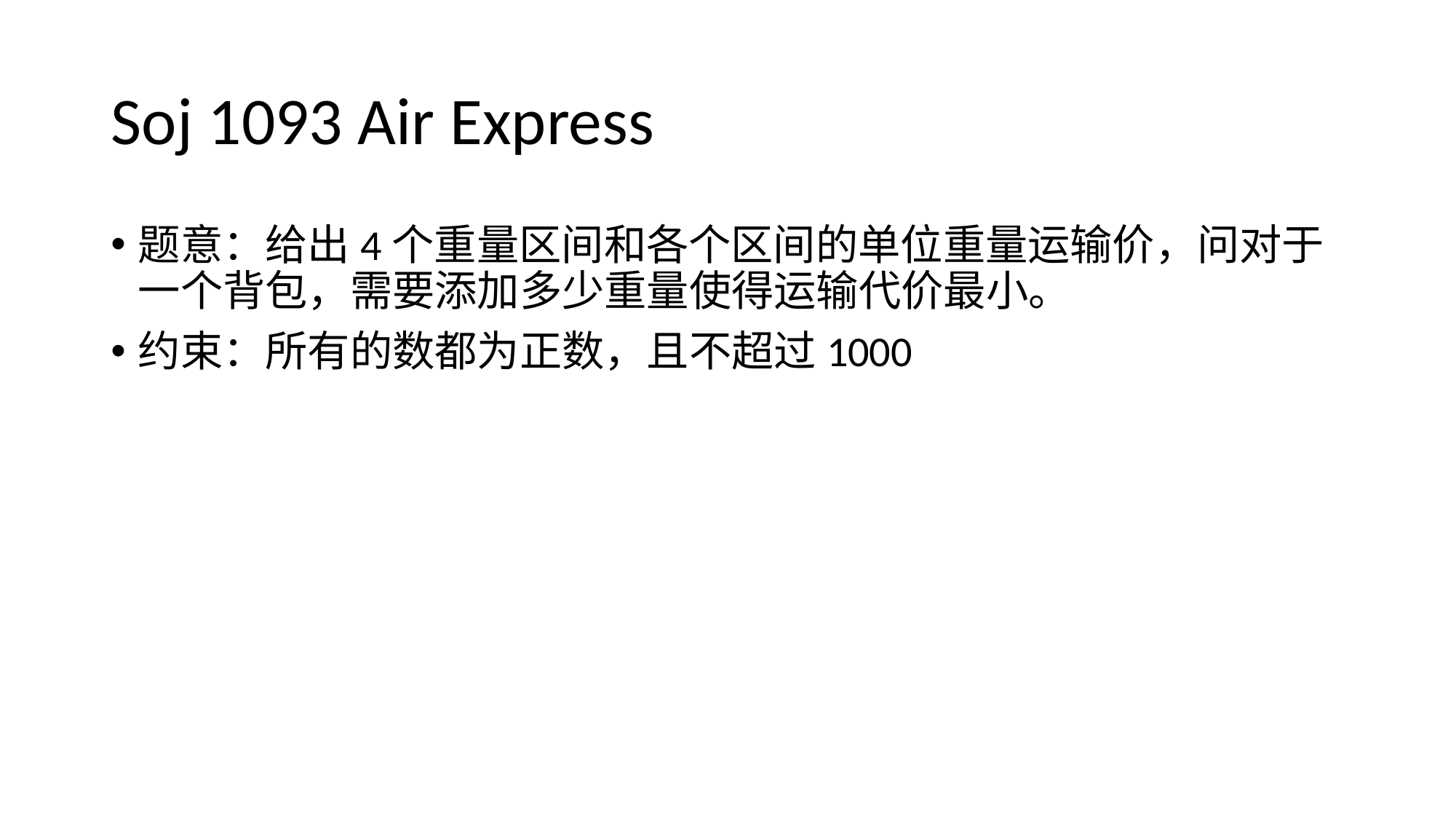

# Soj 1093 Air Express
题意：给出4个重量区间和各个区间的单位重量运输价，问对于一个背包，需要添加多少重量使得运输代价最小。
约束：所有的数都为正数，且不超过1000